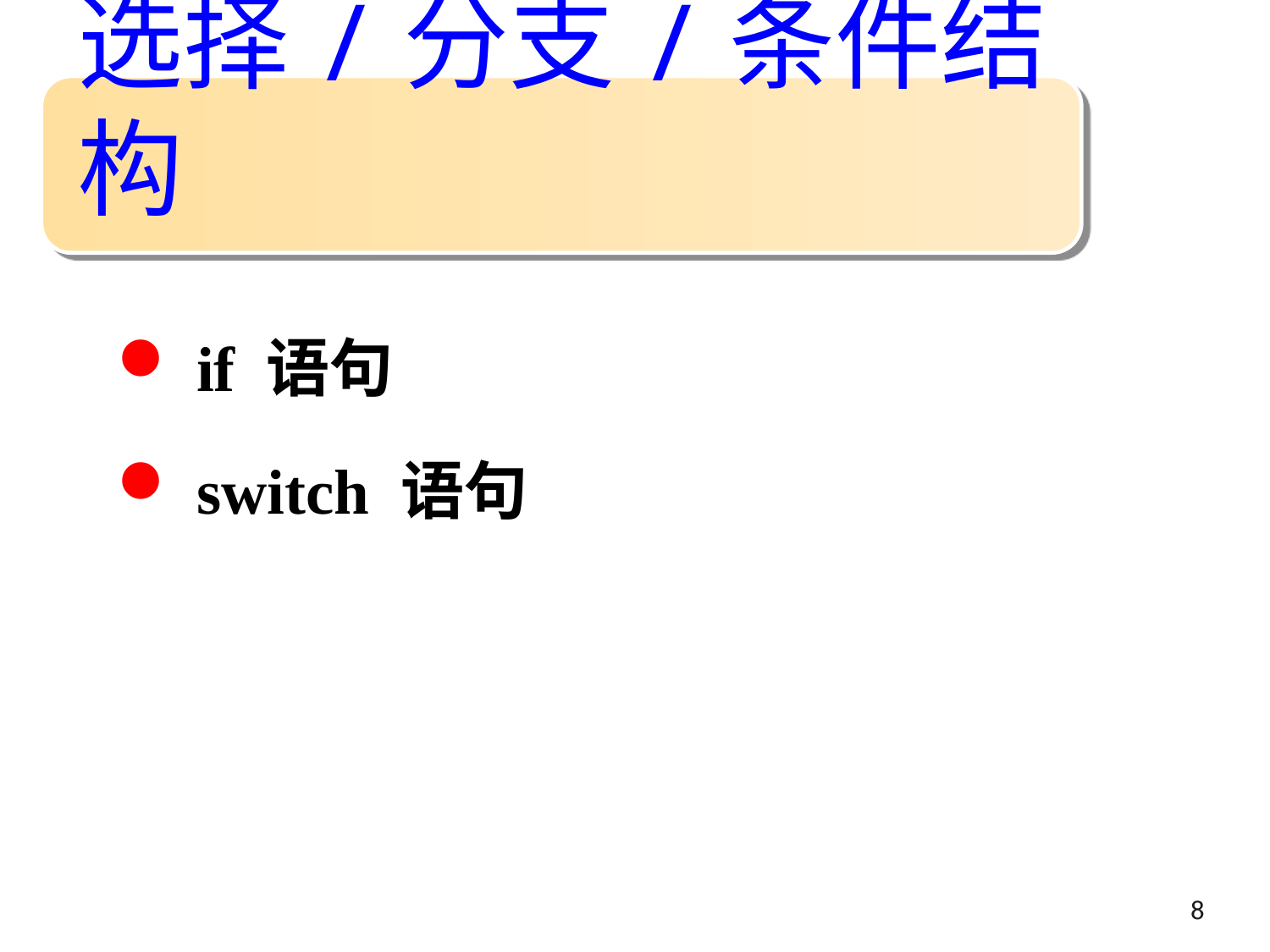

# 选择/分支/条件结构
 if 语句
 switch 语句
8